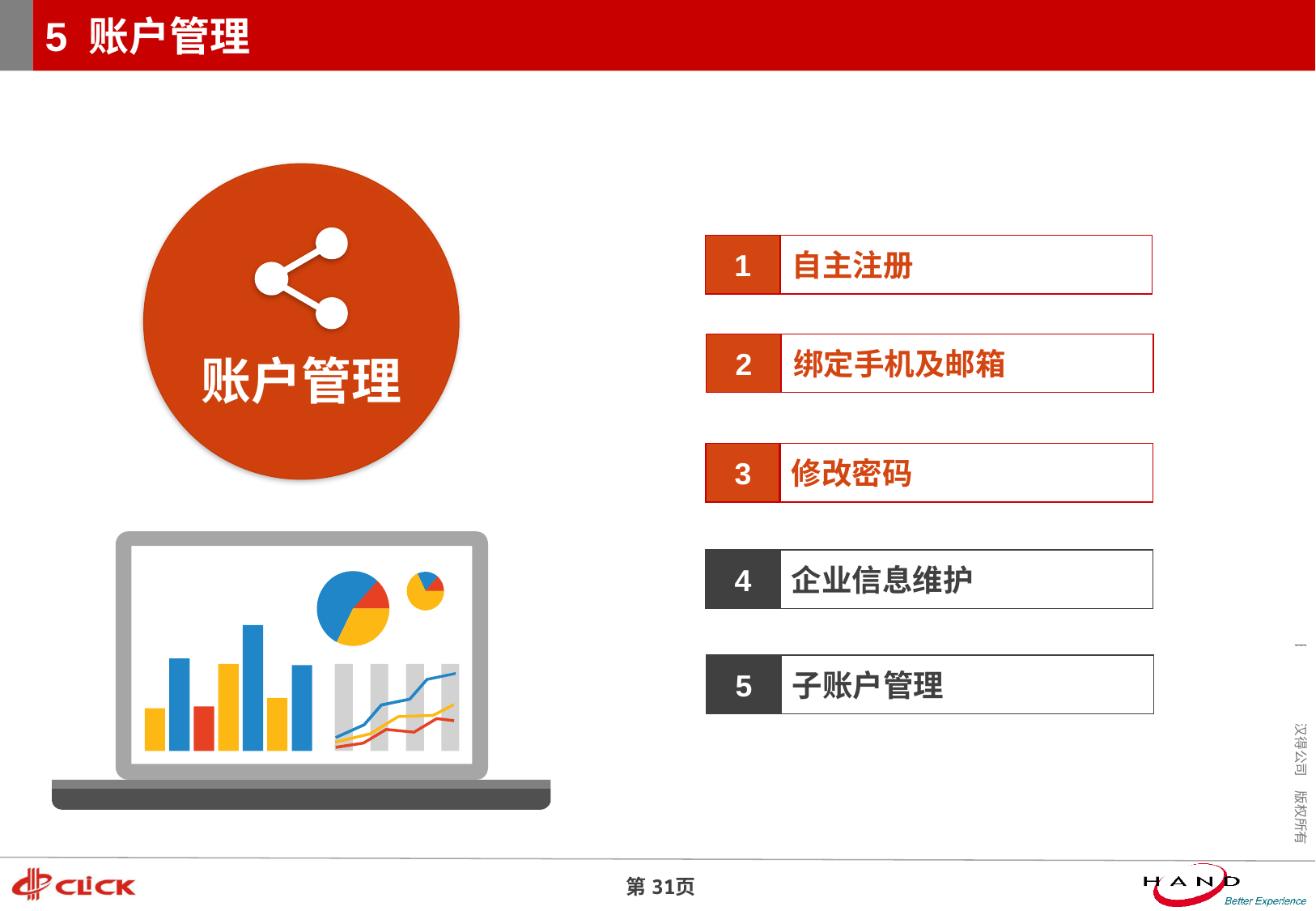

# 5 账户管理

账户管理

1
自主注册
2
绑定手机及邮箱
3
修改密码

4
企业信息维护
5
子账户管理